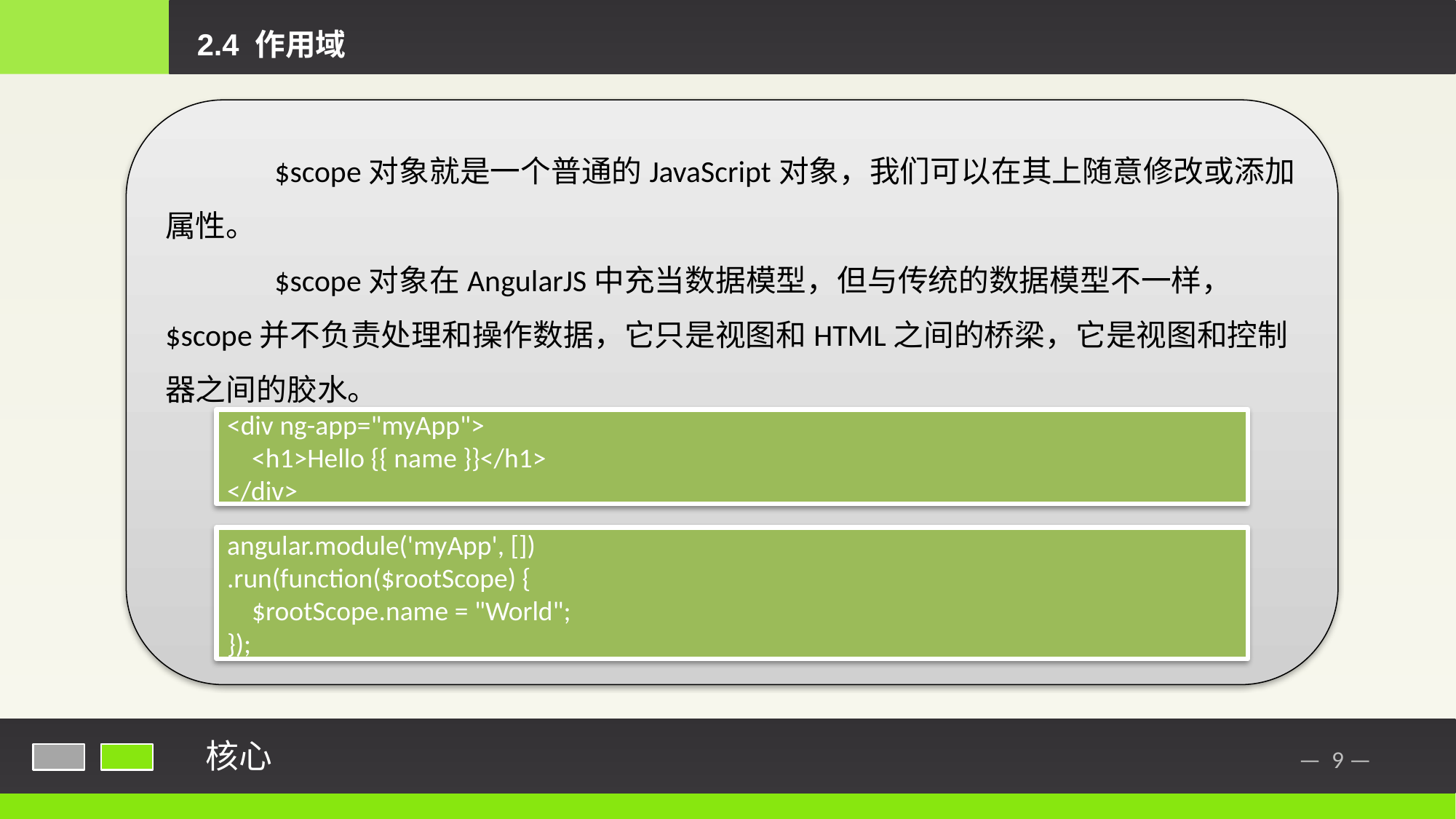

2.4 作用域
	$scope对象就是一个普通的JavaScript对象，我们可以在其上随意修改或添加属性。
	$scope对象在AngularJS中充当数据模型，但与传统的数据模型不一样，$scope并不负责处理和操作数据，它只是视图和HTML之间的桥梁，它是视图和控制器之间的胶水。
<div ng-app="myApp">
    <h1>Hello {{ name }}</h1>
</div>
angular.module('myApp', [])
.run(function($rootScope) {
    $rootScope.name = "World";
});